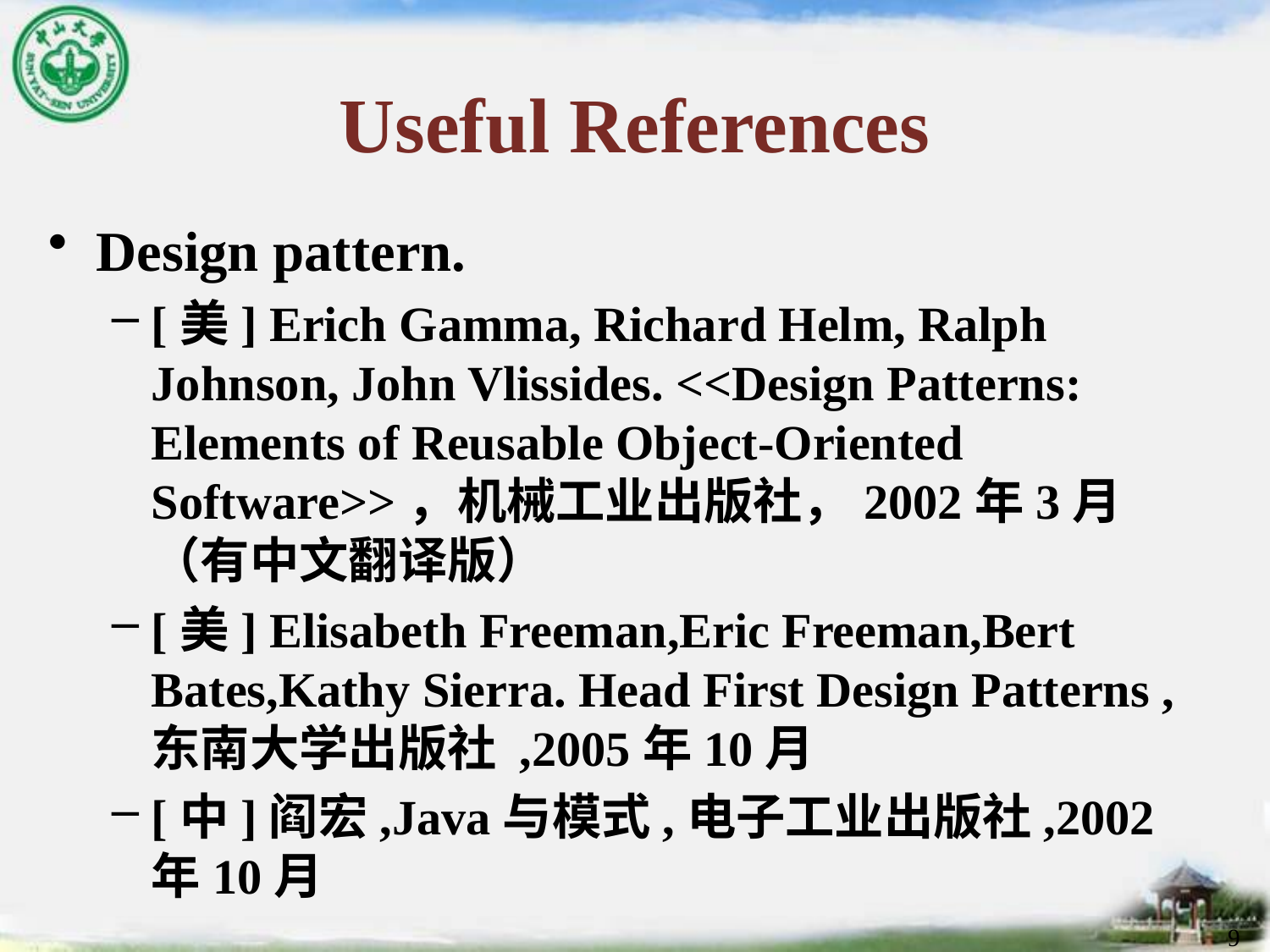

# Useful References
Design pattern.
[美] Erich Gamma, Richard Helm, Ralph Johnson, John Vlissides. <<Design Patterns: Elements of Reusable Object-Oriented Software>>，机械工业出版社，2002年3月（有中文翻译版）
[美] Elisabeth Freeman,Eric Freeman,Bert Bates,Kathy Sierra. Head First Design Patterns ,东南大学出版社 ,2005年10月
[中]阎宏,Java与模式,电子工业出版社,2002年10月
9